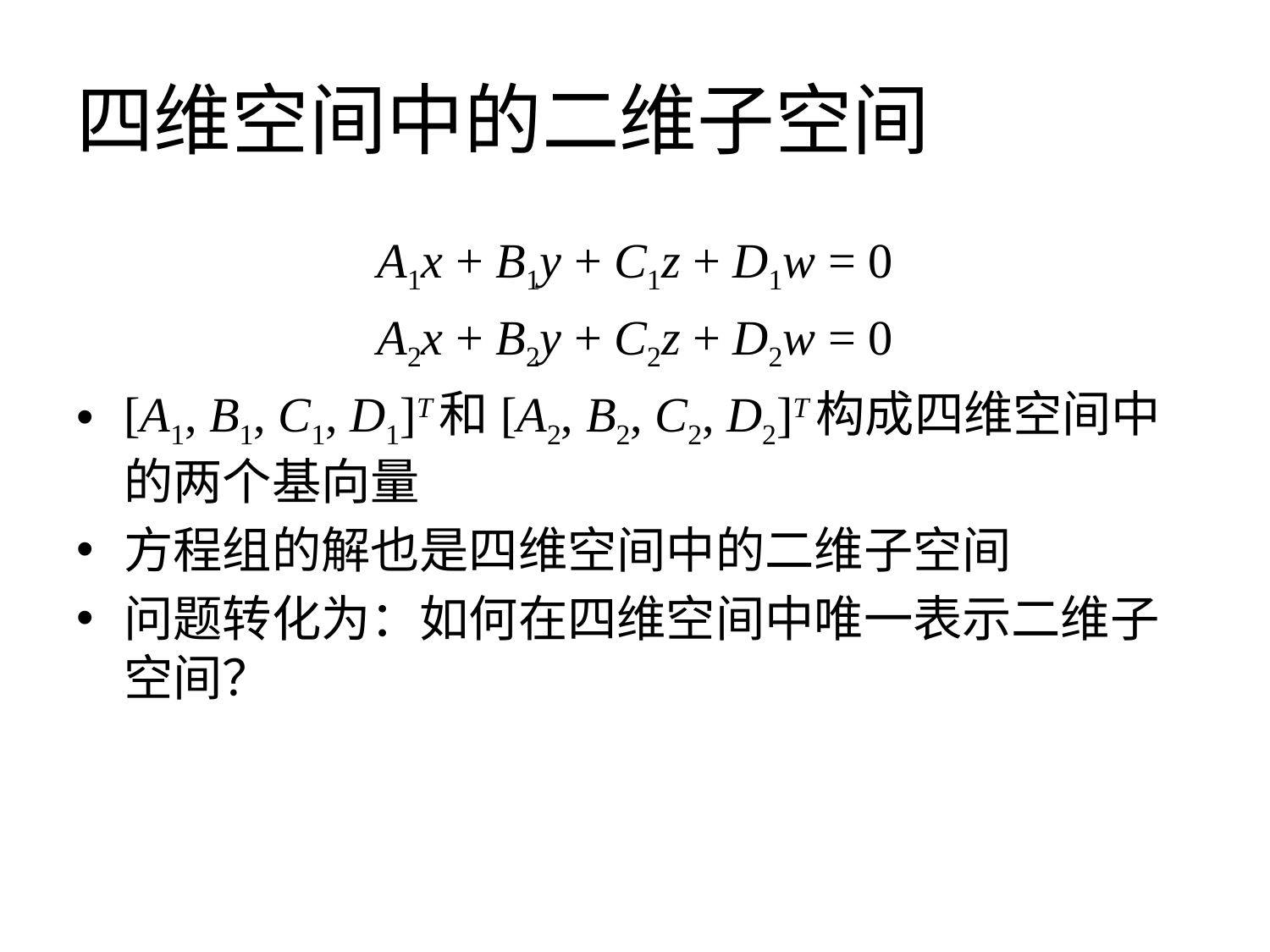

# 四维空间中的二维子空间
A1x + B1y + C1z + D1w = 0
A2x + B2y + C2z + D2w = 0
[A1, B1, C1, D1]T和[A2, B2, C2, D2]T构成四维空间中的两个基向量
方程组的解也是四维空间中的二维子空间
问题转化为：如何在四维空间中唯一表示二维子空间？
4